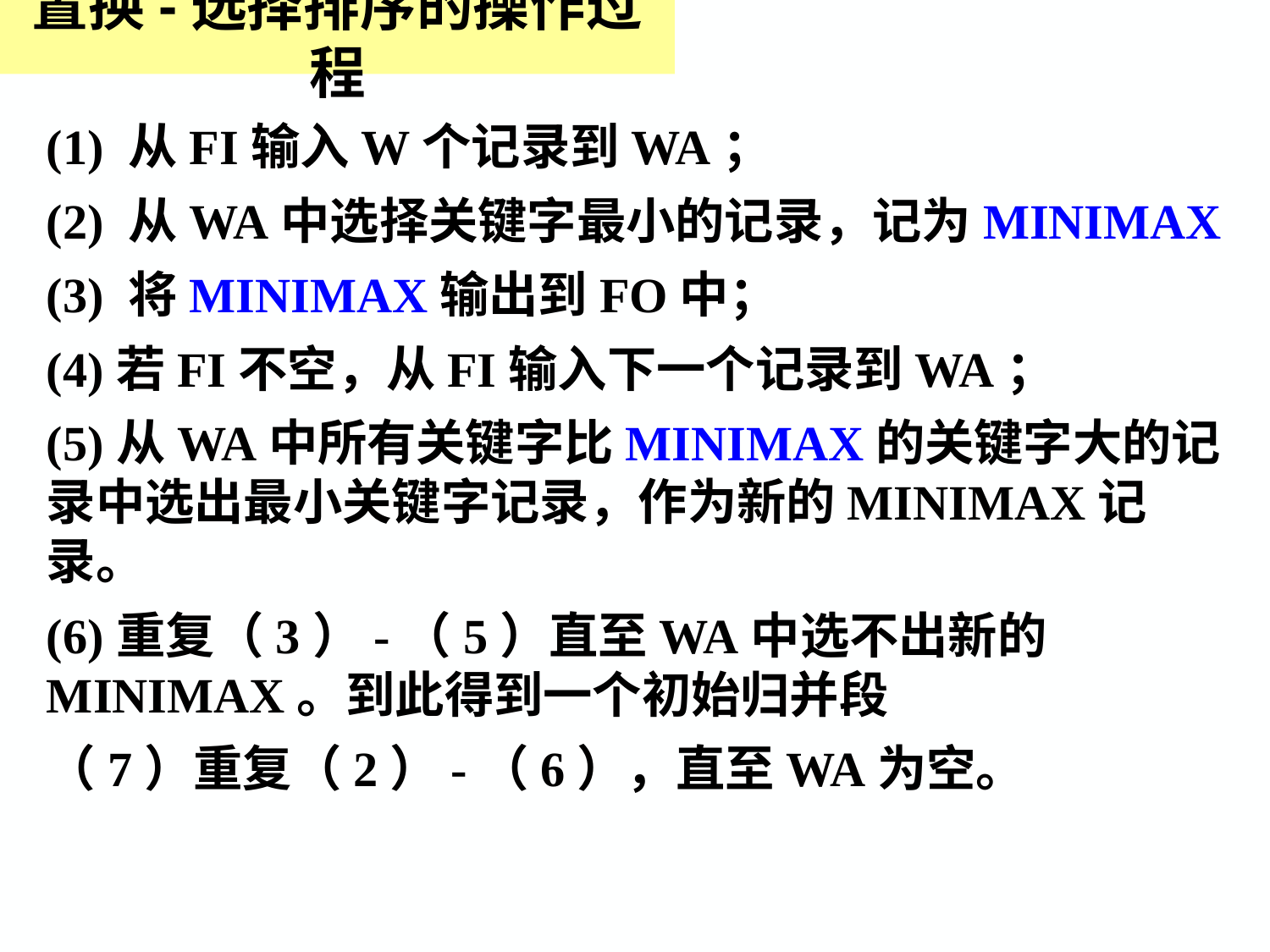

置换-选择排序的操作过程
(1) 从FI输入W个记录到WA；
(2) 从WA中选择关键字最小的记录，记为MINIMAX
(3) 将MINIMAX输出到FO中；
(4)若FI不空，从FI输入下一个记录到WA；
(5)从WA中所有关键字比MINIMAX的关键字大的记录中选出最小关键字记录，作为新的MINIMAX记录。
(6)重复（3）-（5）直至WA中选不出新的MINIMAX。到此得到一个初始归并段
（7）重复（2）-（6），直至WA为空。